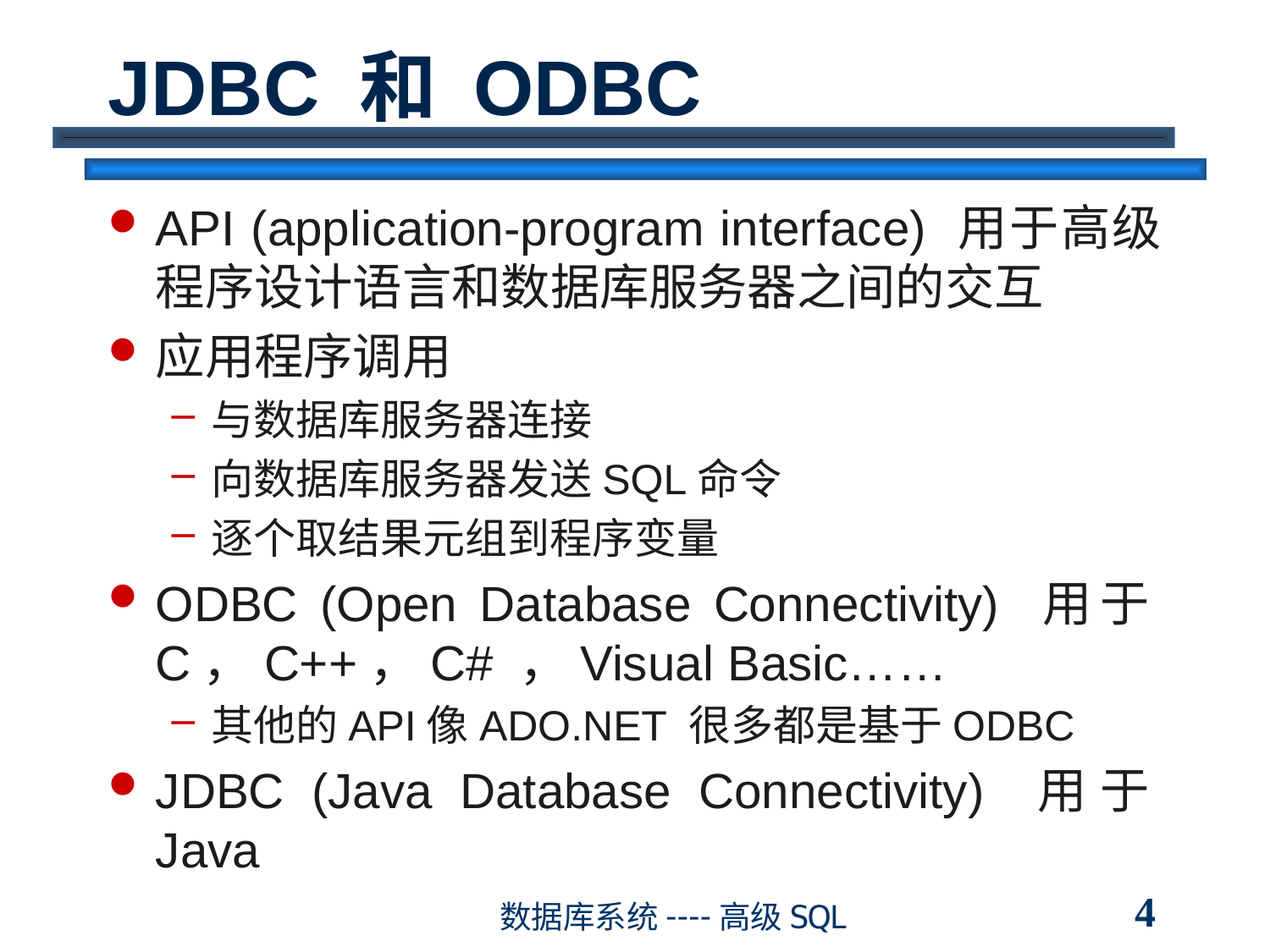

# JDBC 和 ODBC
API (application-program interface) 用于高级程序设计语言和数据库服务器之间的交互
应用程序调用
与数据库服务器连接
向数据库服务器发送SQL命令
逐个取结果元组到程序变量
ODBC (Open Database Connectivity) 用于C，C++，C# ，Visual Basic……
其他的API像ADO.NET 很多都是基于ODBC
JDBC (Java Database Connectivity) 用于Java
4
数据库系统----高级SQL